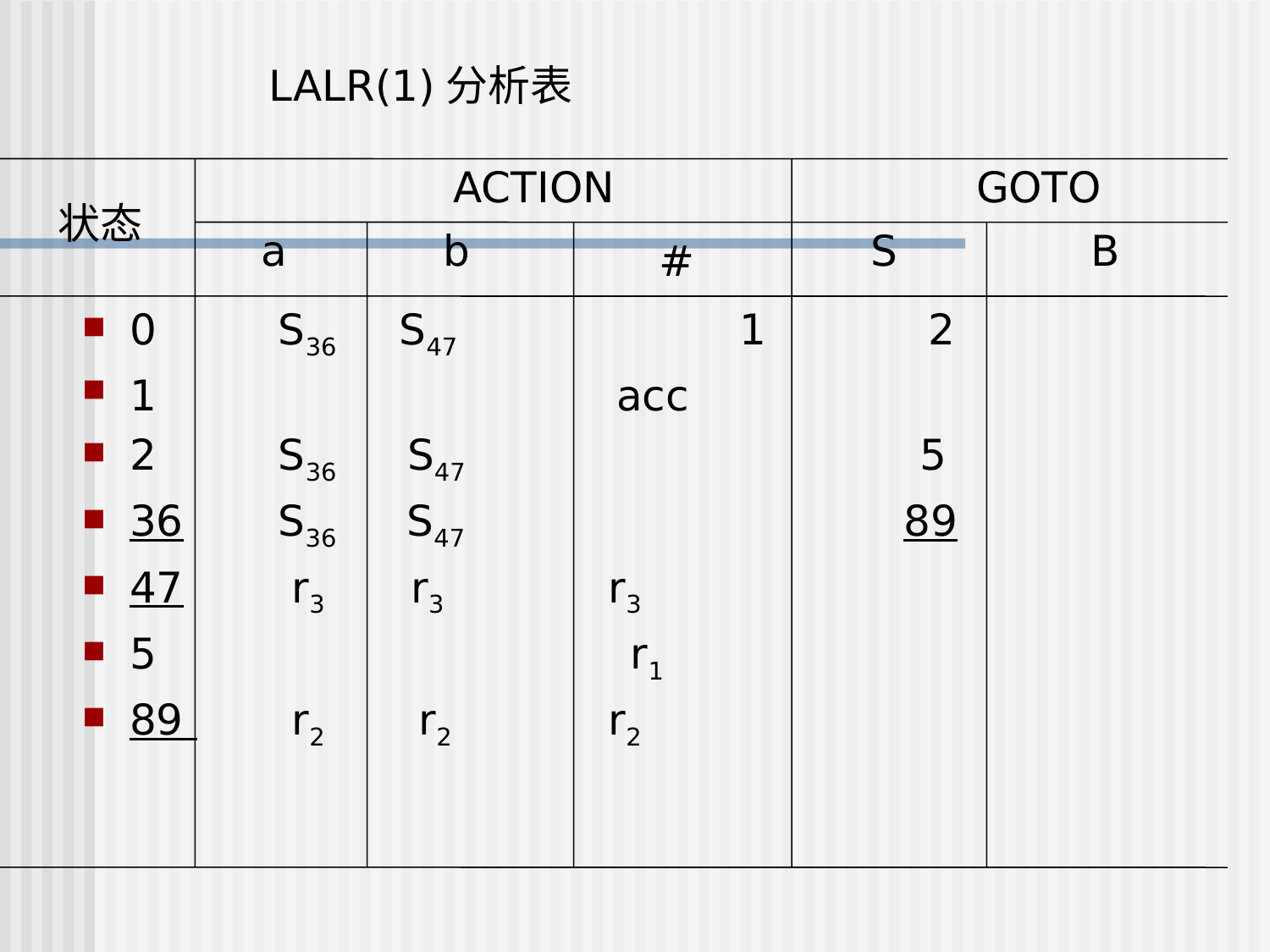

LALR(1)分析表
ACTION
GOTO

状态
a
b
S
B

#

0         S36        S47                                    1            2
1                                  acc
2         S36         S47                                                          5
36       S36         S47                                                        89
47        r3           r3                     r3
5                                   r1
89        r2            r2                    r2